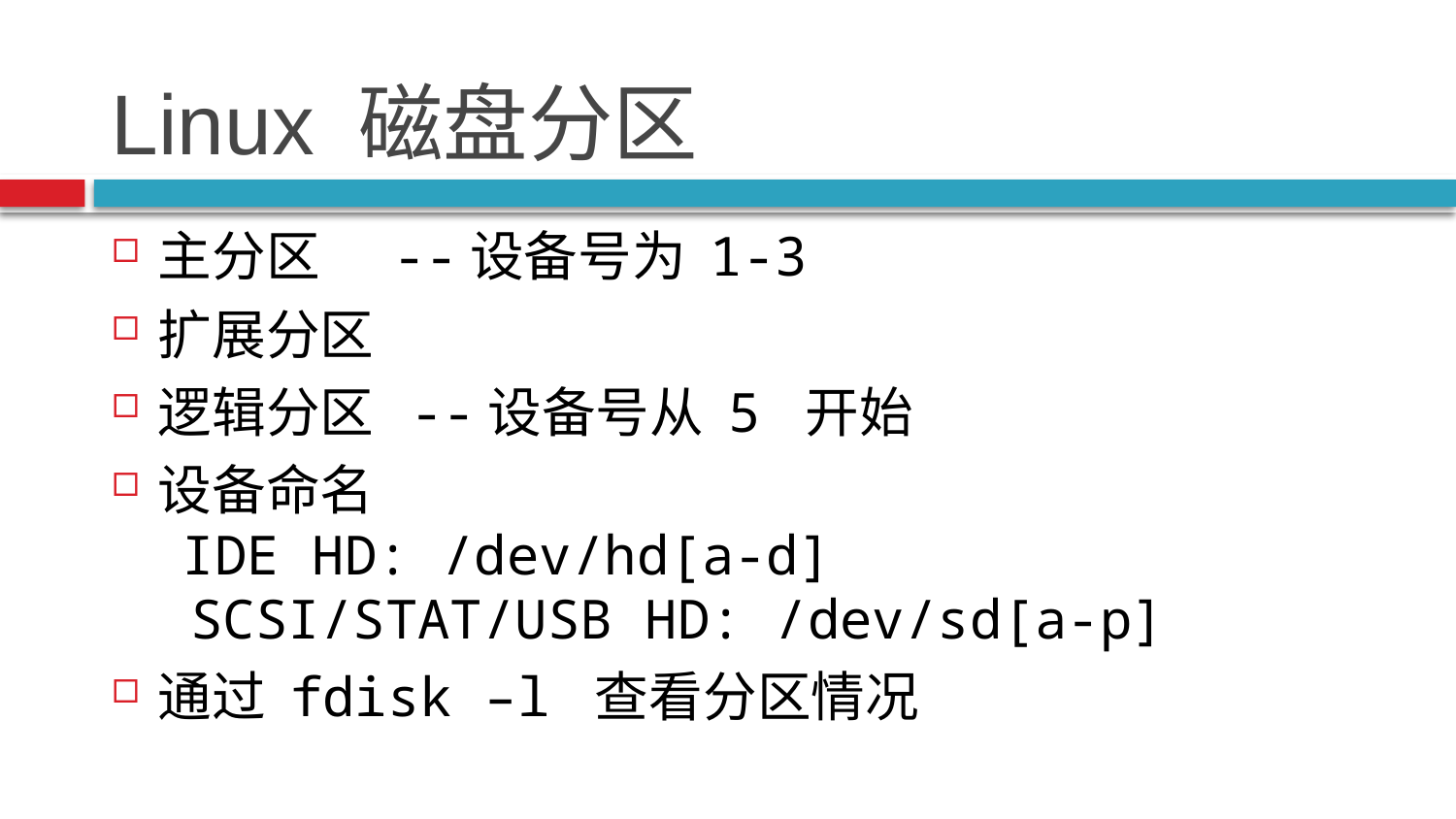

# Linux 磁盘分区
主分区     --设备号为 1-3
扩展分区
逻辑分区  --设备号从 5 开始
设备命名
 IDE HD: /dev/hd[a-d]
 SCSI/STAT/USB HD: /dev/sd[a-p]
通过 fdisk –l 查看分区情况